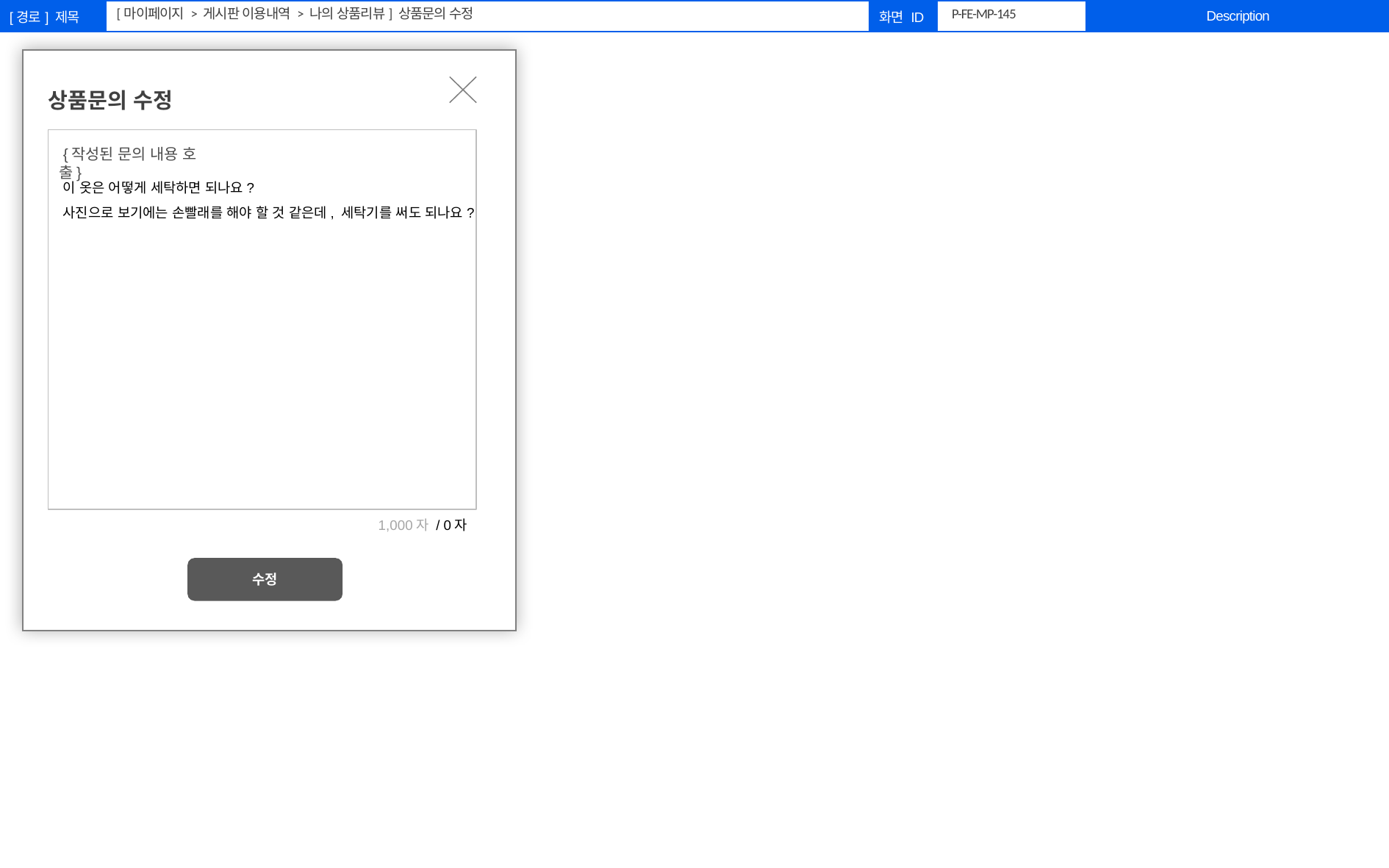

[마이페이지 > 게시판 이용내역 > 나의 상품리뷰] 상품문의 수정
# P-FE-MP-145

상품문의 수정

 {작성된 문의 내용 호출}
이 옷은 어떻게 세탁하면 되나요?
사진으로 보기에는 손빨래를 해야 할 것 같은데, 세탁기를 써도 되나요?
1,000자 / 0자
수정